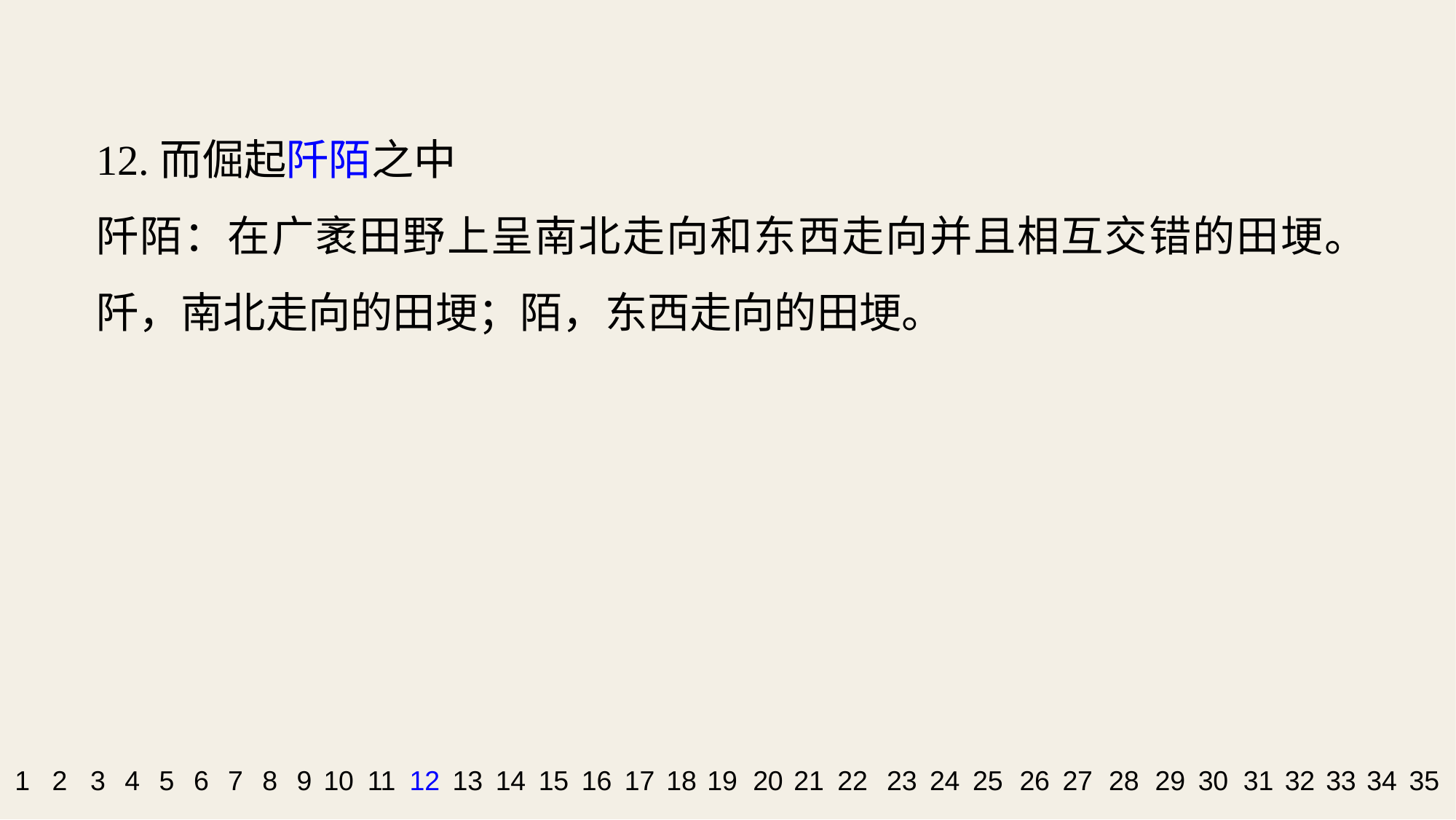

12.而倔起阡陌之中
阡陌：在广袤田野上呈南北走向和东西走向并且相互交错的田埂。阡，南北走向的田埂；陌，东西走向的田埂。
1
2
3
4
5
6
7
8
9
10
11
12
13
14
15
16
17
18
19
20
21
22
23
24
25
26
27
28
29
30
31
32
33
34
35